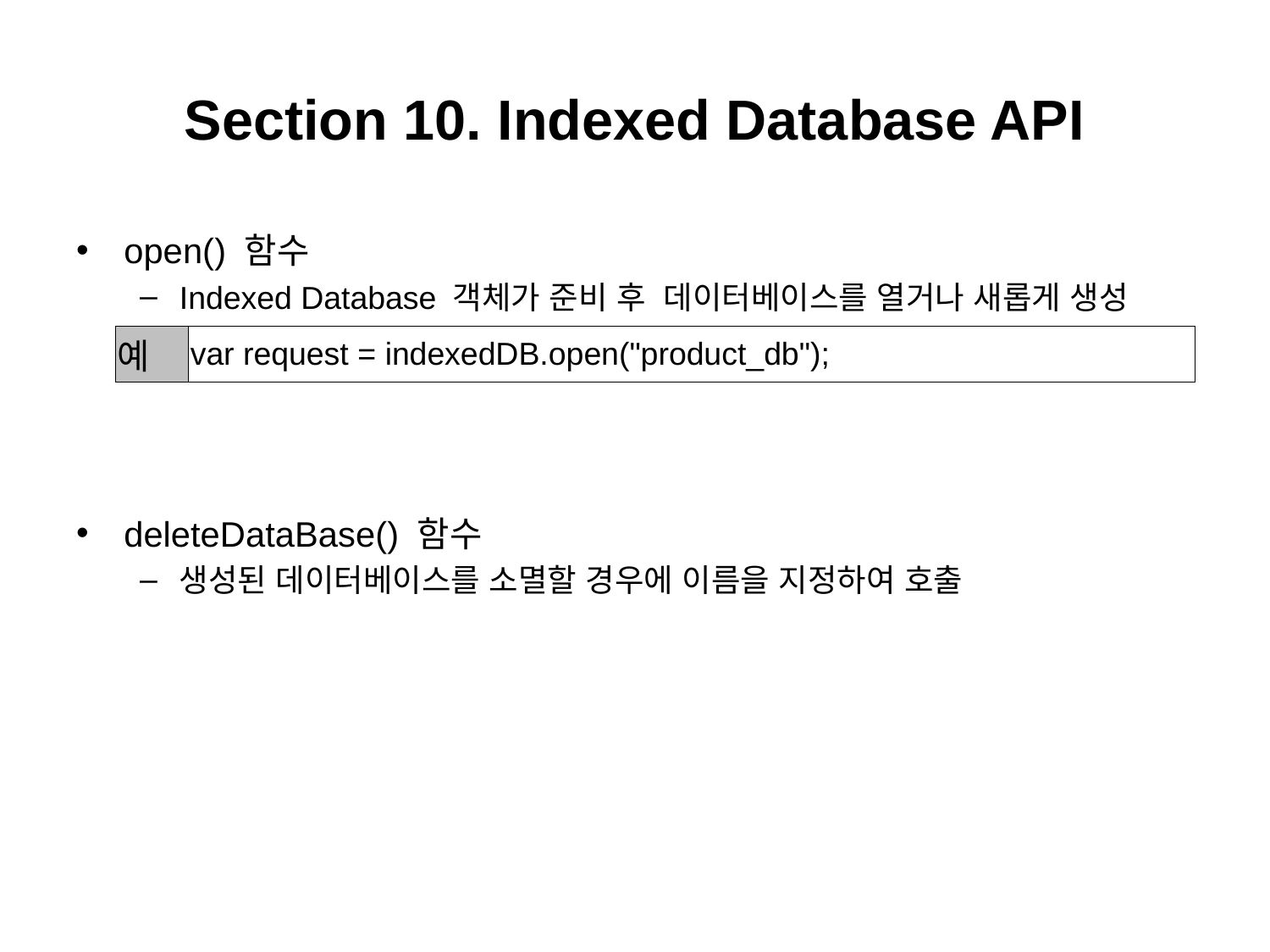

# Section 10. Indexed Database API
open() 함수
Indexed Database 객체가 준비 후  데이터베이스를 열거나 새롭게 생성

deleteDataBase() 함수
생성된 데이터베이스를 소멸할 경우에 이름을 지정하여 호출

| 예 | var request = indexedDB.open("product\_db"); |
| --- | --- |